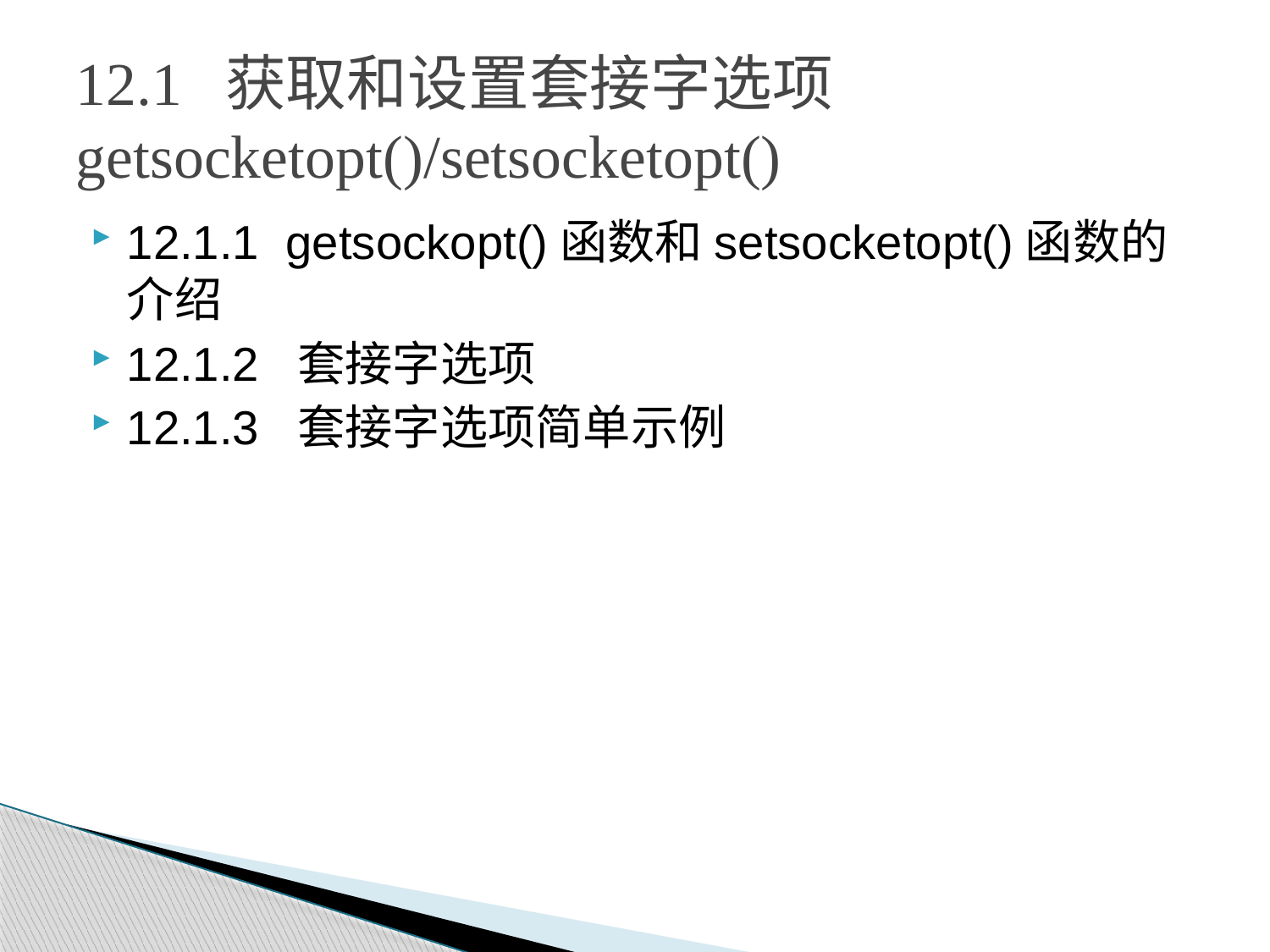

# 12.1  获取和设置套接字选项getsocketopt()/setsocketopt()
12.1.1  getsockopt()函数和setsocketopt()函数的介绍
12.1.2  套接字选项
12.1.3  套接字选项简单示例